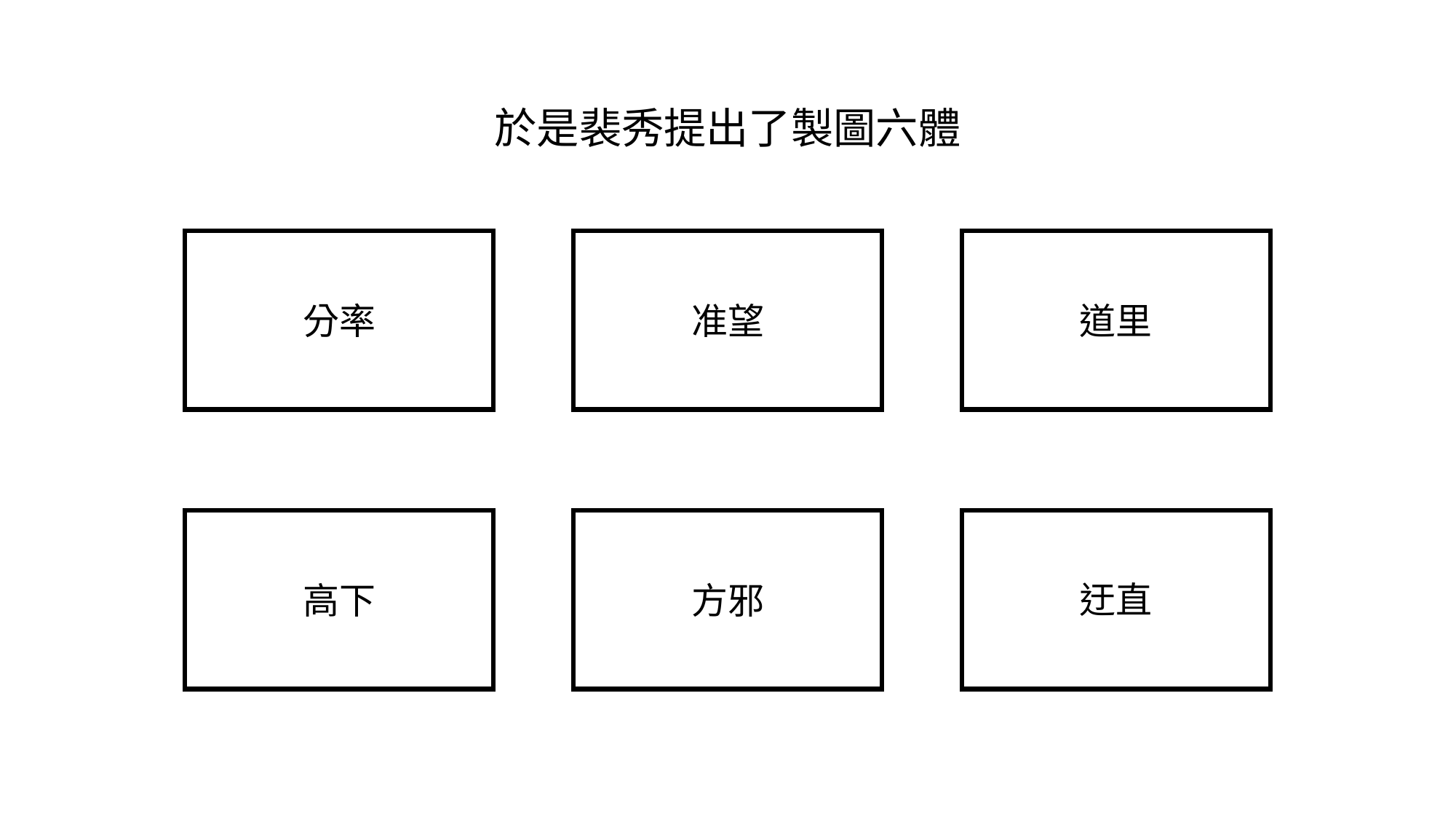

於是裴秀提出了製圖六體

准望
道里
分率

迂直
高下
方邪